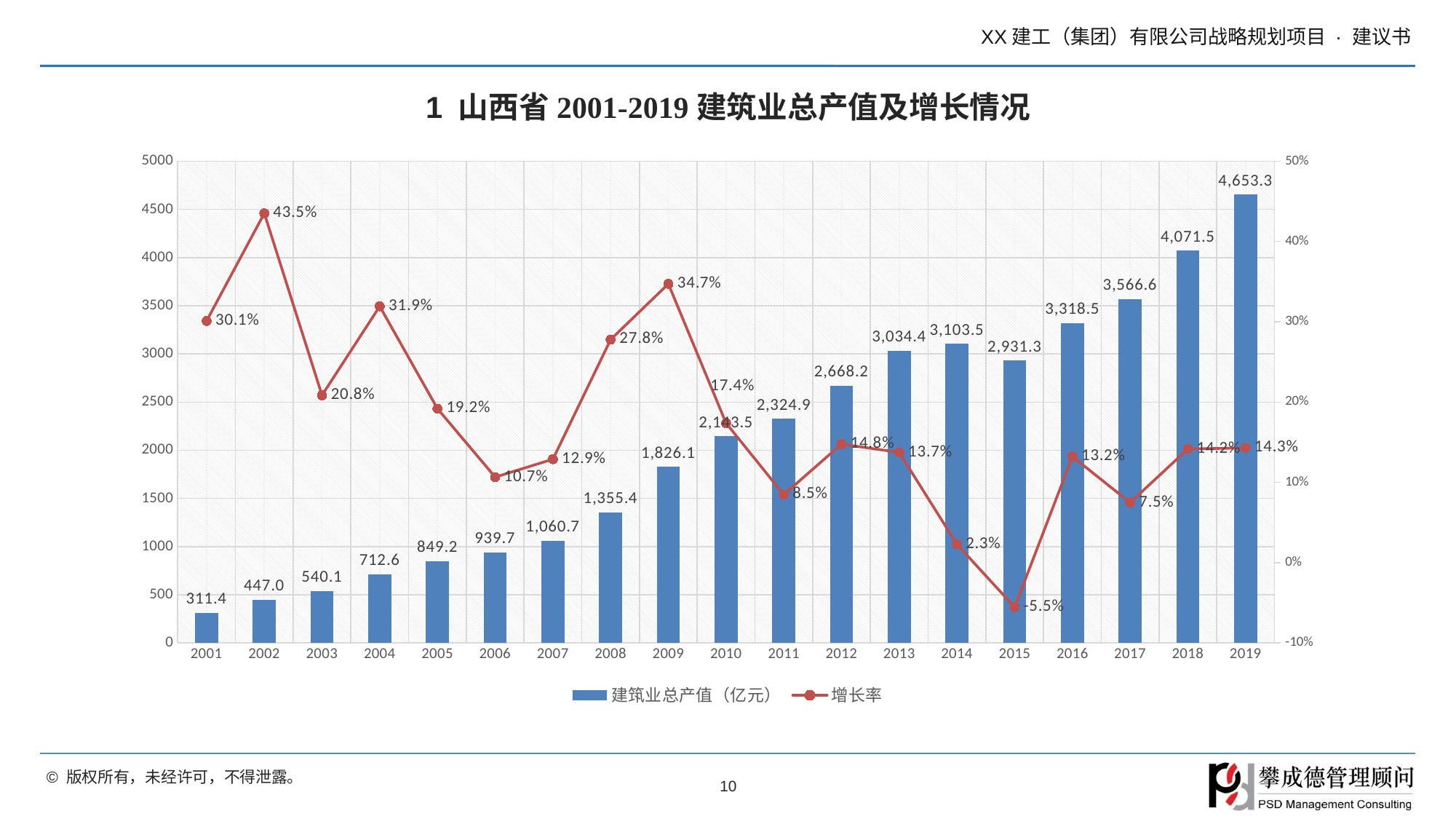

# 1 山西省2001-2019建筑业总产值及增长情况

### Chart

| Category | 建筑业总产值（亿元） | 增长率 |
|---|---|---|
| 2001 | 311.44 | 0.301 |
| 2002 | 446.95 | 0.4351078859491395 |
| 2003 | 540.13 | 0.20847969571540448 |
| 2004 | 712.57 | 0.3192564752929852 |
| 2005 | 849.22 | 0.19177063306061148 |
| 2006 | 939.67 | 0.10650950283789817 |
| 2007 | 1060.7 | 0.12880053635850897 |
| 2008 | 1355.44 | 0.27787310266804943 |
| 2009 | 1826.1 | 0.34723779732042725 |
| 2010 | 2143.46 | 0.17379113958709835 |
| 2011 | 2324.91 | 0.0846528509979192 |
| 2012 | 2668.17 | 0.1476444249454818 |
| 2013 | 3034.37 | 0.13724762665047563 |
| 2014 | 3103.49 | 0.02277902826616396 |
| 2015 | 2931.26 | -0.05549558722599379 |
| 2016 | 3318.47 | 0.13209677749500193 |
| 2017 | 3566.57 | 0.07476336986623355 |
| 2018 | 4071.46 | 0.14156178064639136 |
| 2019 | 4653.28 | 0.14290205479115592 |
10